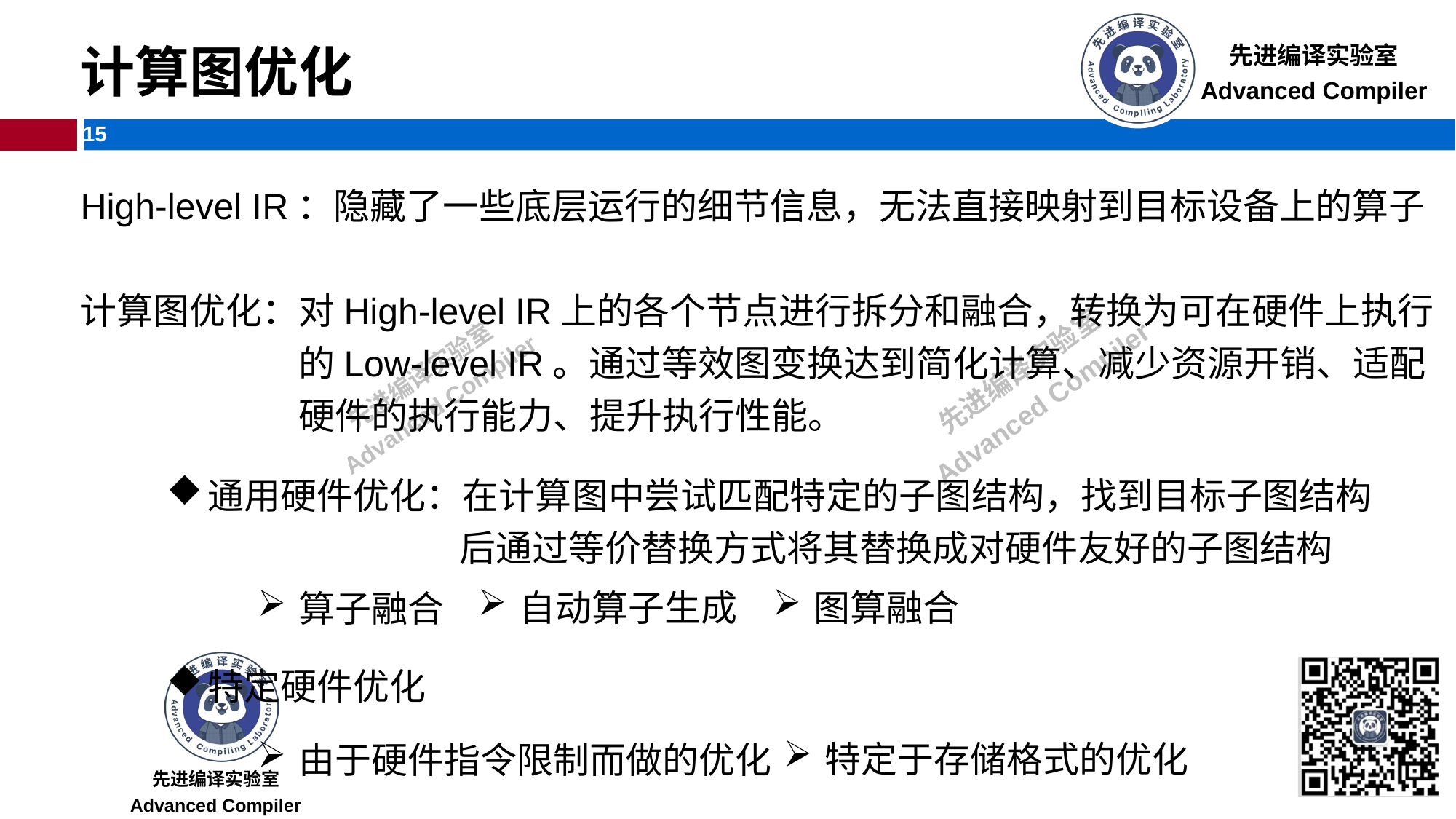

计算图优化
High-level IR：隐藏了一些底层运行的细节信息，无法直接映射到目标设备上的算子
计算图优化：对High-level IR上的各个节点进行拆分和融合，转换为可在硬件上执行
	     	的Low-level IR。通过等效图变换达到简化计算、减少资源开销、适配
		硬件的执行能力、提升执行性能。
通用硬件优化：在计算图中尝试匹配特定的子图结构，找到目标子图结构
		        后通过等价替换方式将其替换成对硬件友好的子图结构
图算融合
自动算子生成
算子融合
特定硬件优化
特定于存储格式的优化
由于硬件指令限制而做的优化